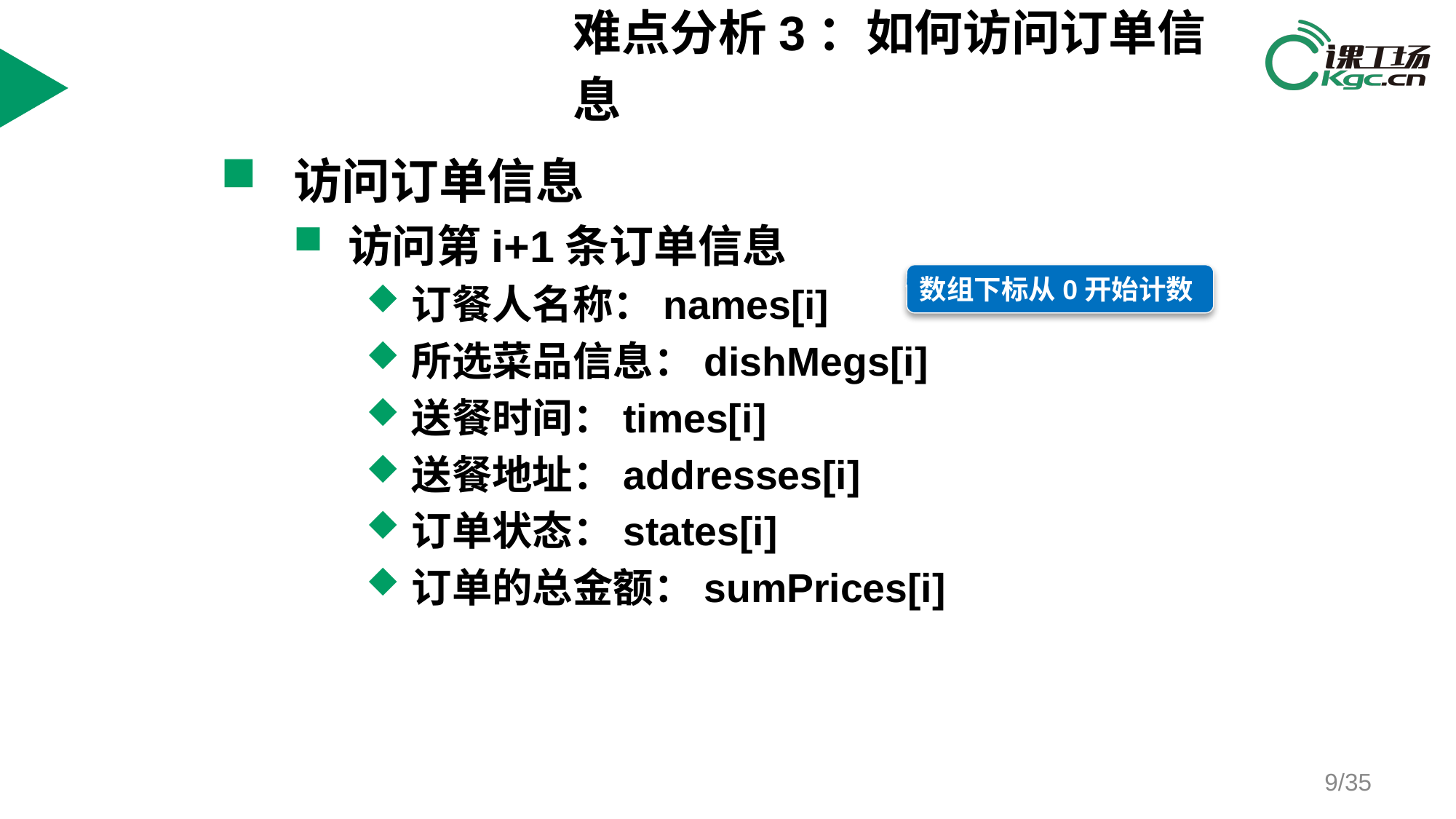

# 难点分析3：如何访问订单信息
访问订单信息
访问第i+1条订单信息
订餐人名称：names[i]
所选菜品信息：dishMegs[i]
送餐时间：times[i]
送餐地址：addresses[i]
订单状态：states[i]
订单的总金额：sumPrices[i]

数组下标从0开始计数
9/35